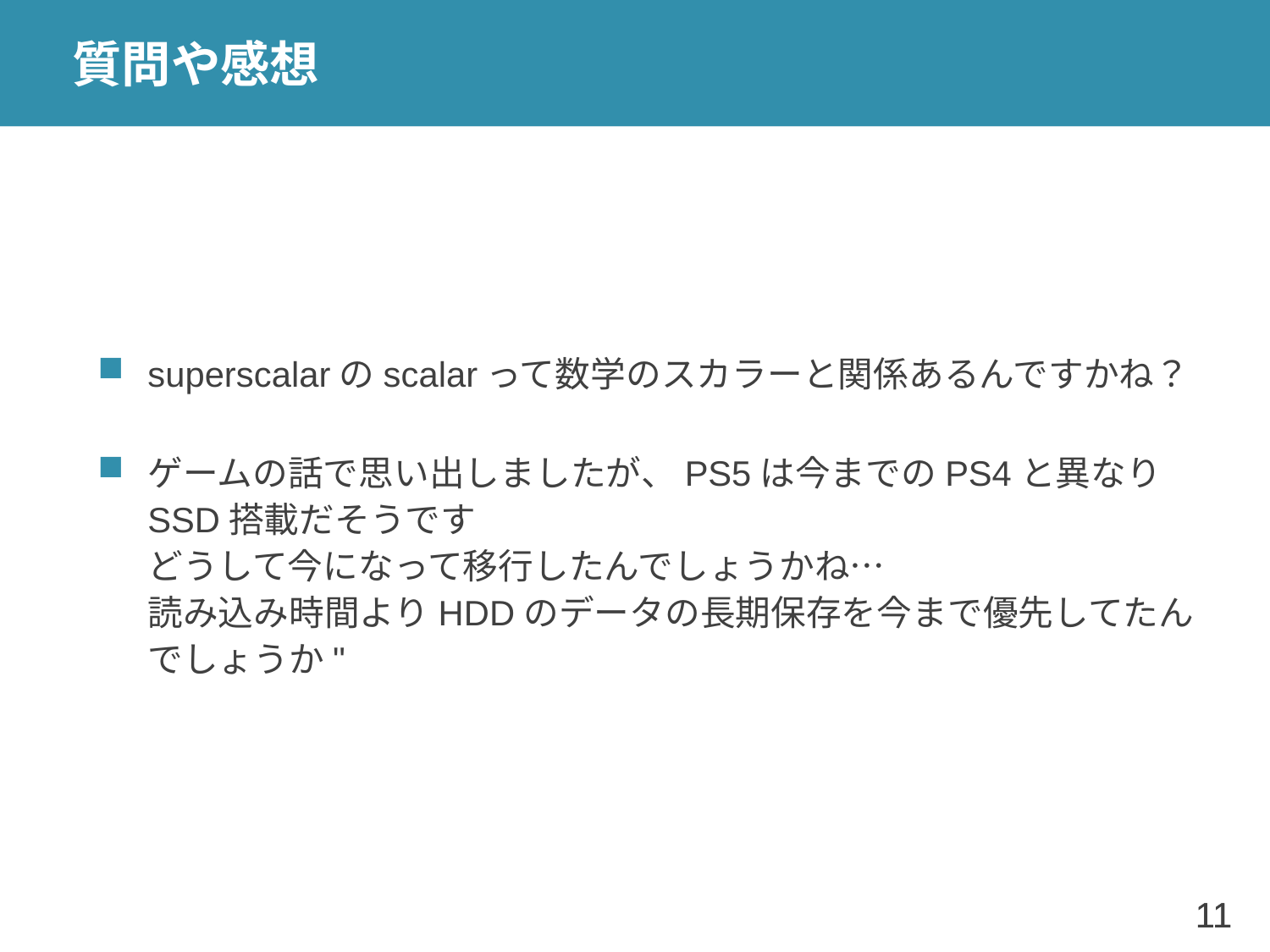

# 質問や感想
superscalarのscalarって数学のスカラーと関係あるんですかね？
ゲームの話で思い出しましたが、PS5は今までのPS4と異なりSSD搭載だそうです
どうして今になって移行したんでしょうかね…
読み込み時間よりHDDのデータの長期保存を今まで優先してたんでしょうか"